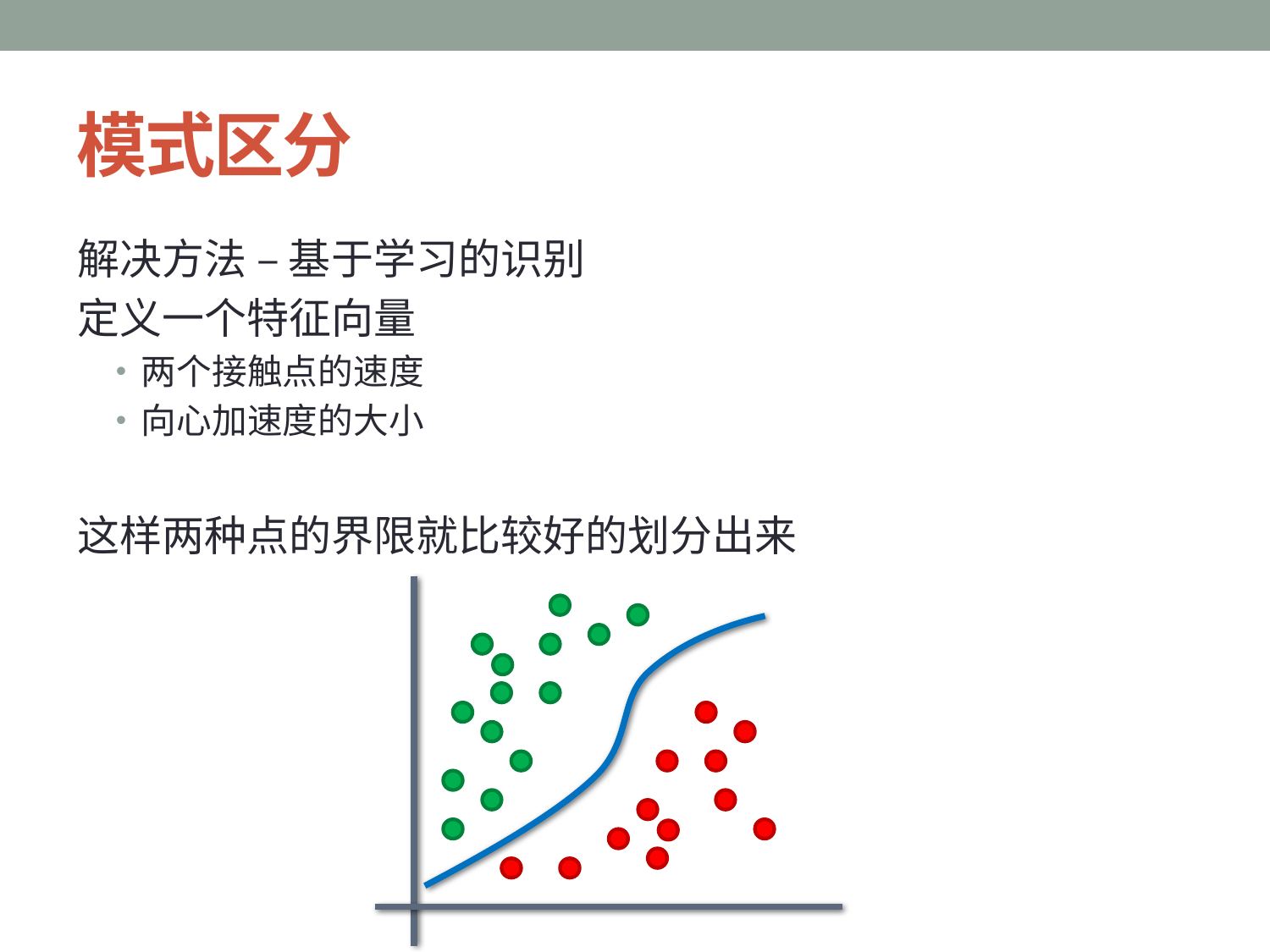

# 模式区分
解决方法 – 基于学习的识别
定义一个特征向量
两个接触点的速度
向心加速度的大小

这样两种点的界限就比较好的划分出来